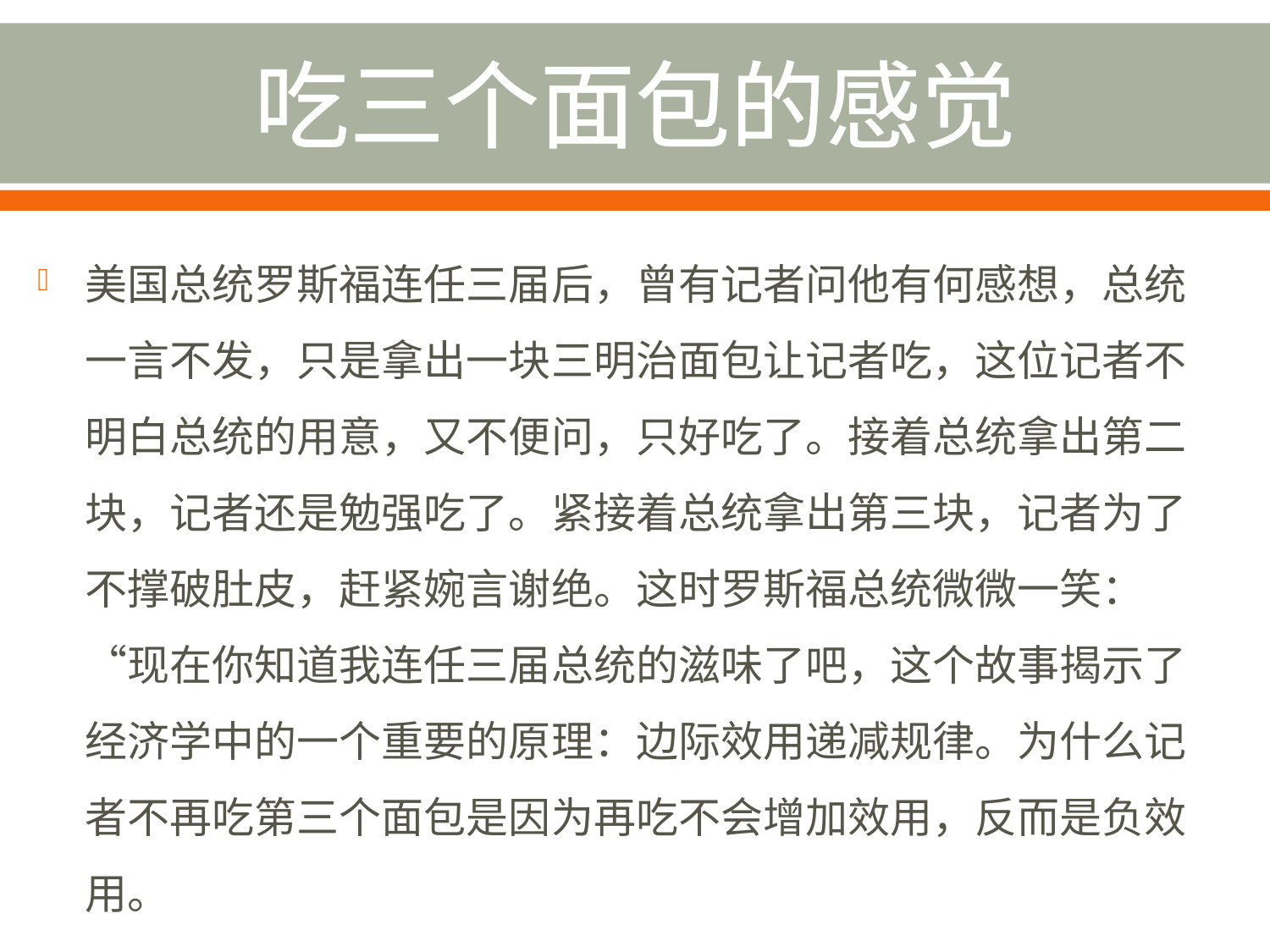

# 吃三个面包的感觉
美国总统罗斯福连任三届后，曾有记者问他有何感想，总统一言不发，只是拿出一块三明治面包让记者吃，这位记者不明白总统的用意，又不便问，只好吃了。接着总统拿出第二块，记者还是勉强吃了。紧接着总统拿出第三块，记者为了不撑破肚皮，赶紧婉言谢绝。这时罗斯福总统微微一笑：“现在你知道我连任三届总统的滋味了吧，这个故事揭示了经济学中的一个重要的原理：边际效用递减规律。为什么记者不再吃第三个面包是因为再吃不会增加效用，反而是负效用。